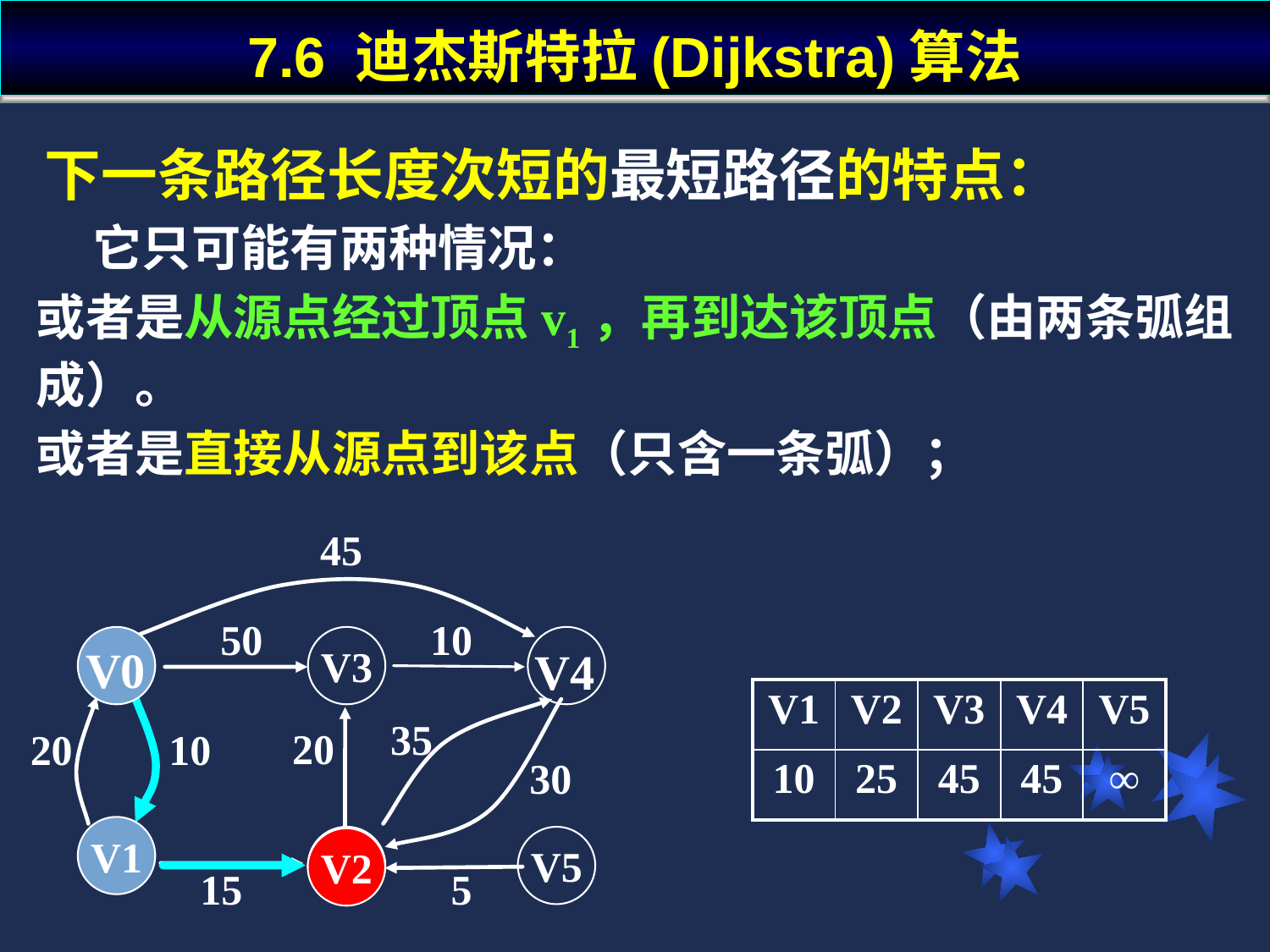

# 7.6 迪杰斯特拉(Dijkstra)算法
下一条路径长度次短的最短路径的特点：

    它只可能有两种情况：
或者是从源点经过顶点v1，再到达该顶点（由两条弧组成）。
或者是直接从源点到该点（只含一条弧）；

45

50
10

V3

 V0
 V4

| V1 | V2 | V3 | V4 | V5 |
| --- | --- | --- | --- | --- |
| 10 | 25 | 45 | 45 | ∞ |

35

20
20
10
30
V1
V2
V5
V2
15
5